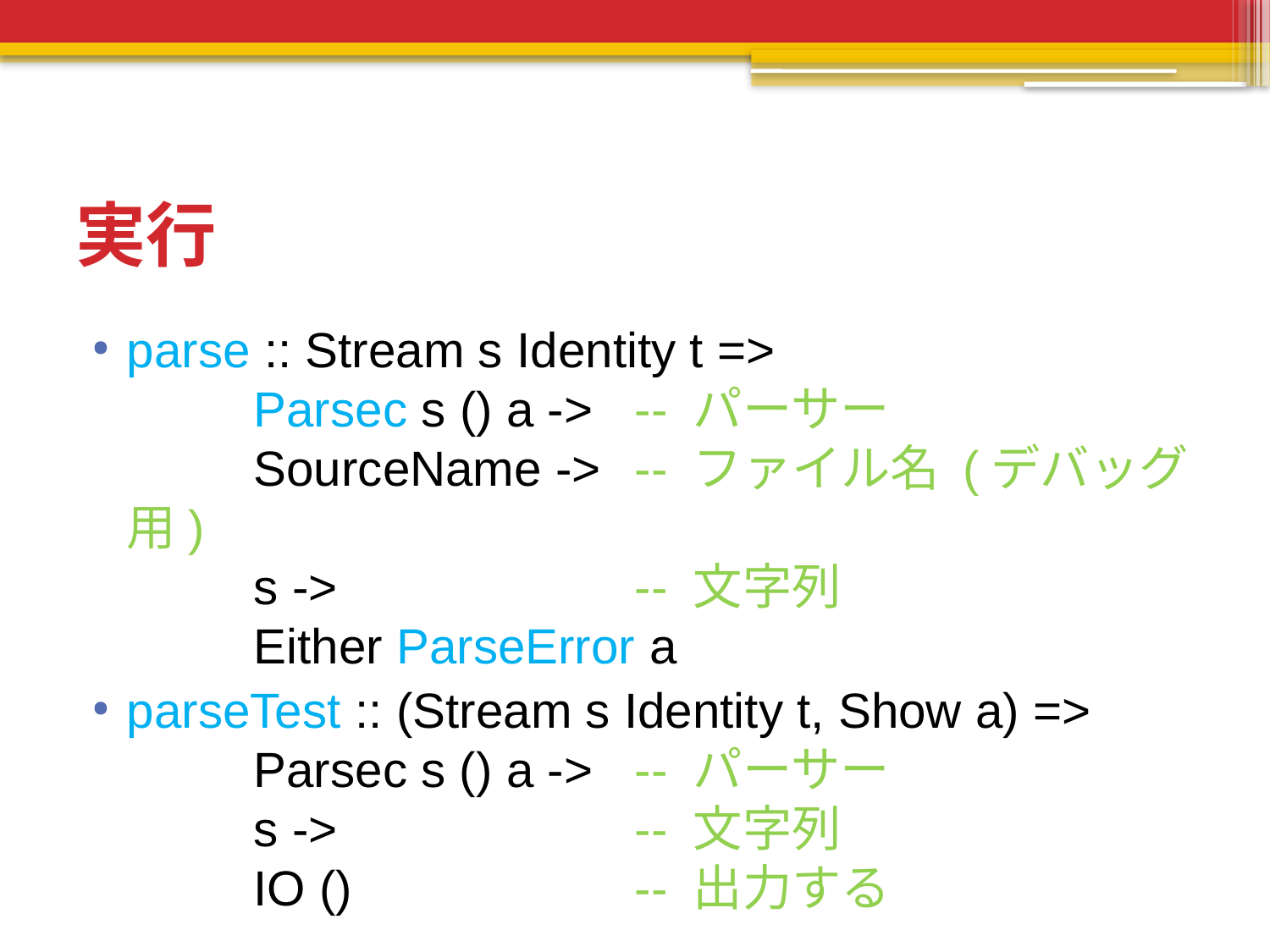

# 実行
parse :: Stream s Identity t =>
	Parsec s () a ->	-- パーサー
	SourceName ->	-- ファイル名 (デバッグ用)
	s -> 			-- 文字列
	Either ParseError a
parseTest :: (Stream s Identity t, Show a) =>
	Parsec s () a -> 	-- パーサー
	s -> 			-- 文字列
	IO ()			-- 出力する